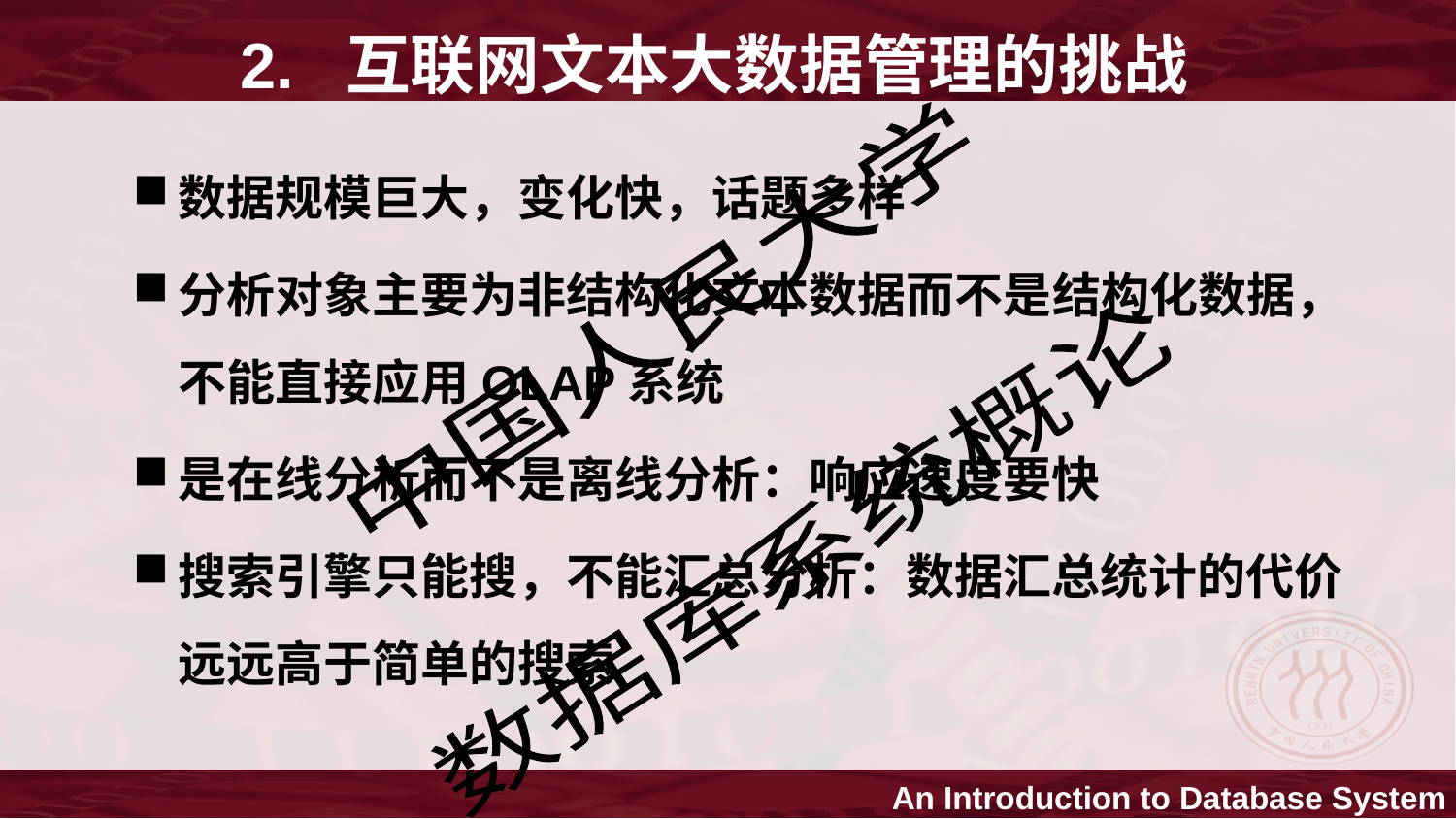

# 2.  互联网文本大数据管理的挑战
数据规模巨大，变化快，话题多样
分析对象主要为非结构化文本数据而不是结构化数据，不能直接应用OLAP系统
是在线分析而不是离线分析：响应速度要快
搜索引擎只能搜，不能汇总分析：数据汇总统计的代价远远高于简单的搜索